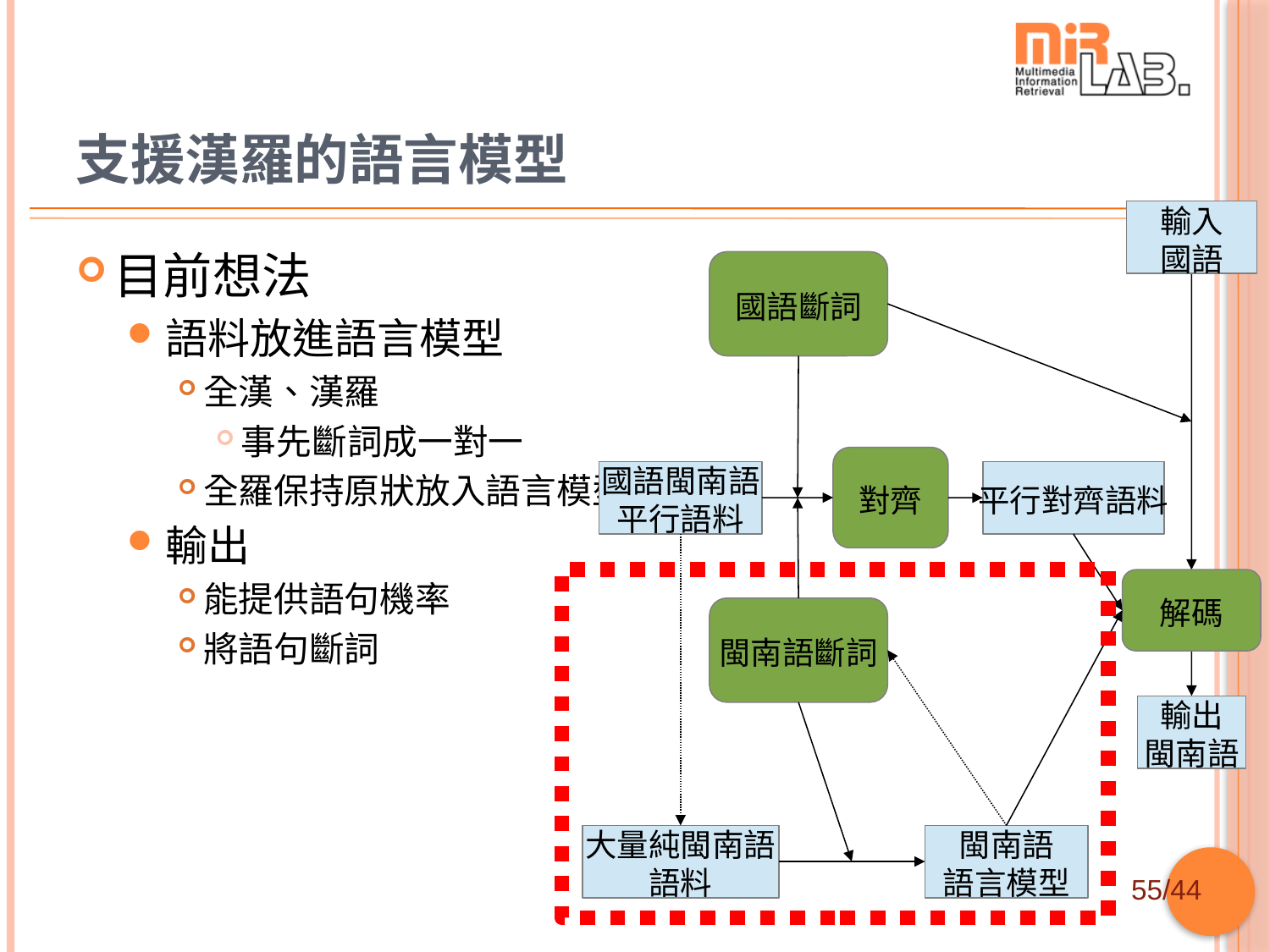

# 支援漢羅的語言模型
輸入
國語
國語斷詞
對齊
國語閩南語
平行語料
平行對齊語料
解碼
閩南語斷詞
輸出
閩南語
大量純閩南語
語料
閩南語
語言模型
目前想法
語料放進語言模型
全漢、漢羅
事先斷詞成一對一
全羅保持原狀放入語言模型
輸出
能提供語句機率
將語句斷詞